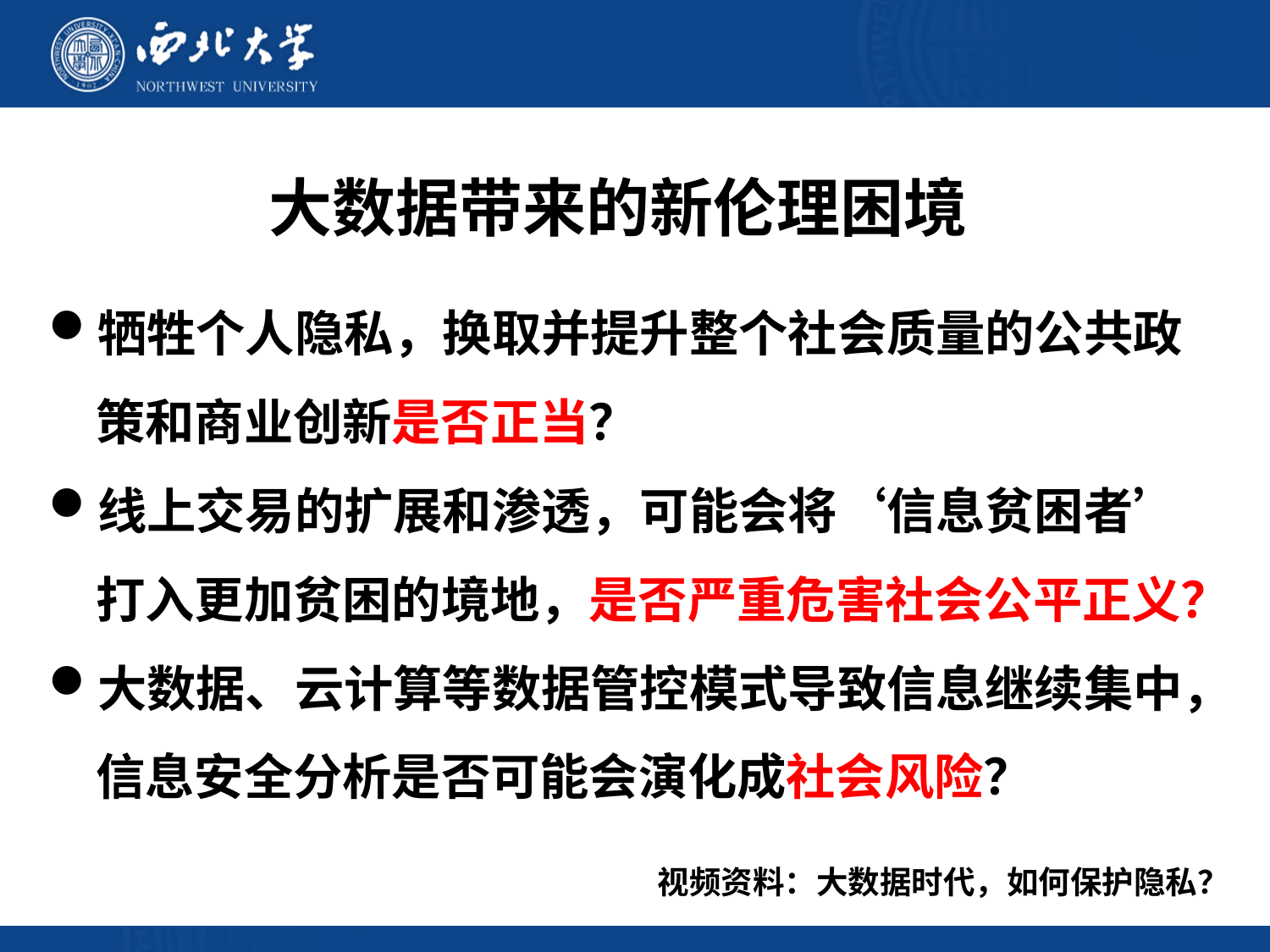

大数据带来的新伦理困境
牺牲个人隐私，换取并提升整个社会质量的公共政策和商业创新是否正当？
线上交易的扩展和渗透，可能会将‘信息贫困者’打入更加贫困的境地，是否严重危害社会公平正义？
大数据、云计算等数据管控模式导致信息继续集中，信息安全分析是否可能会演化成社会风险？
视频资料：大数据时代，如何保护隐私？